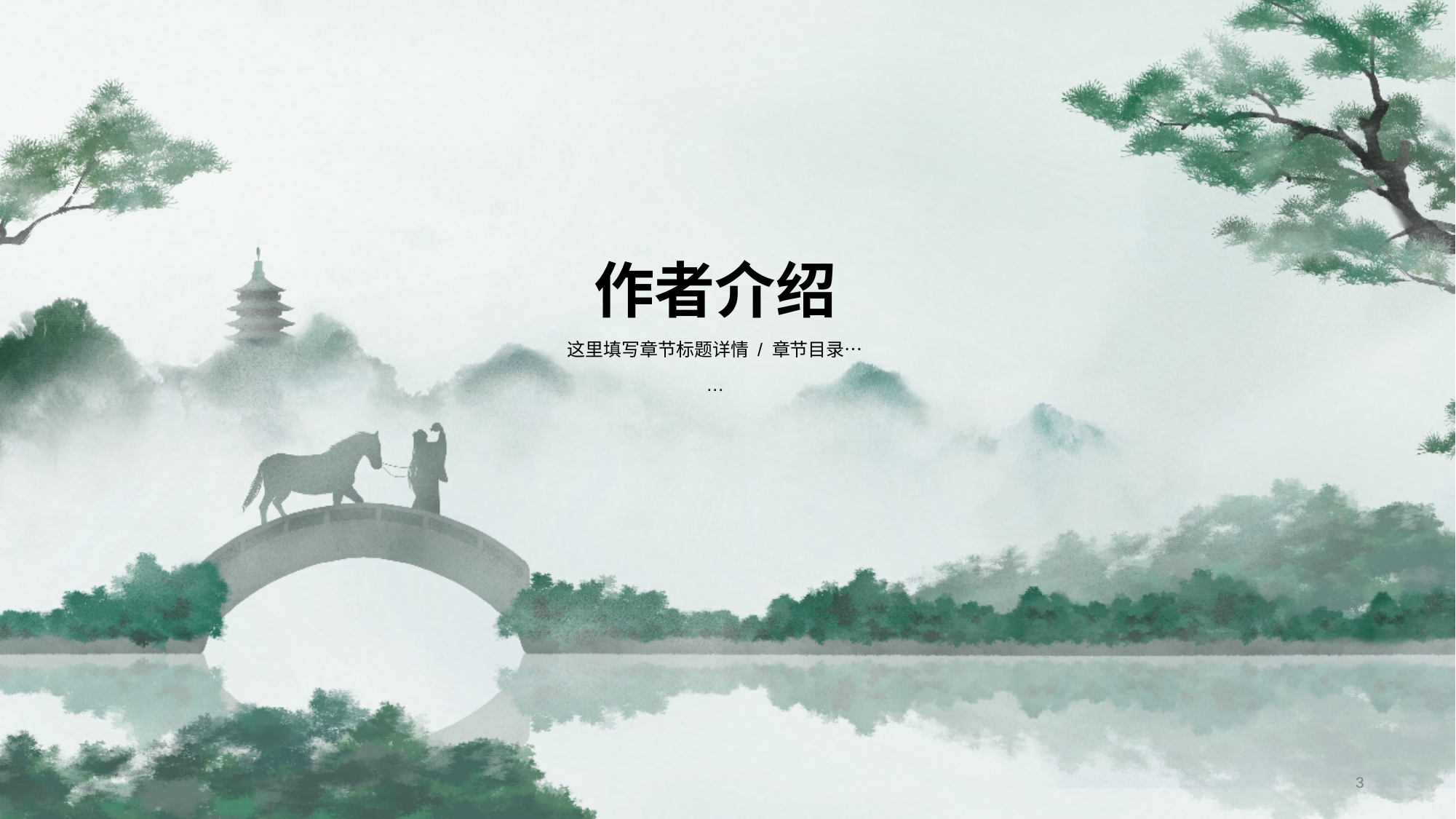

# 作者介绍
这里填写章节标题详情 / 章节目录…
…

3